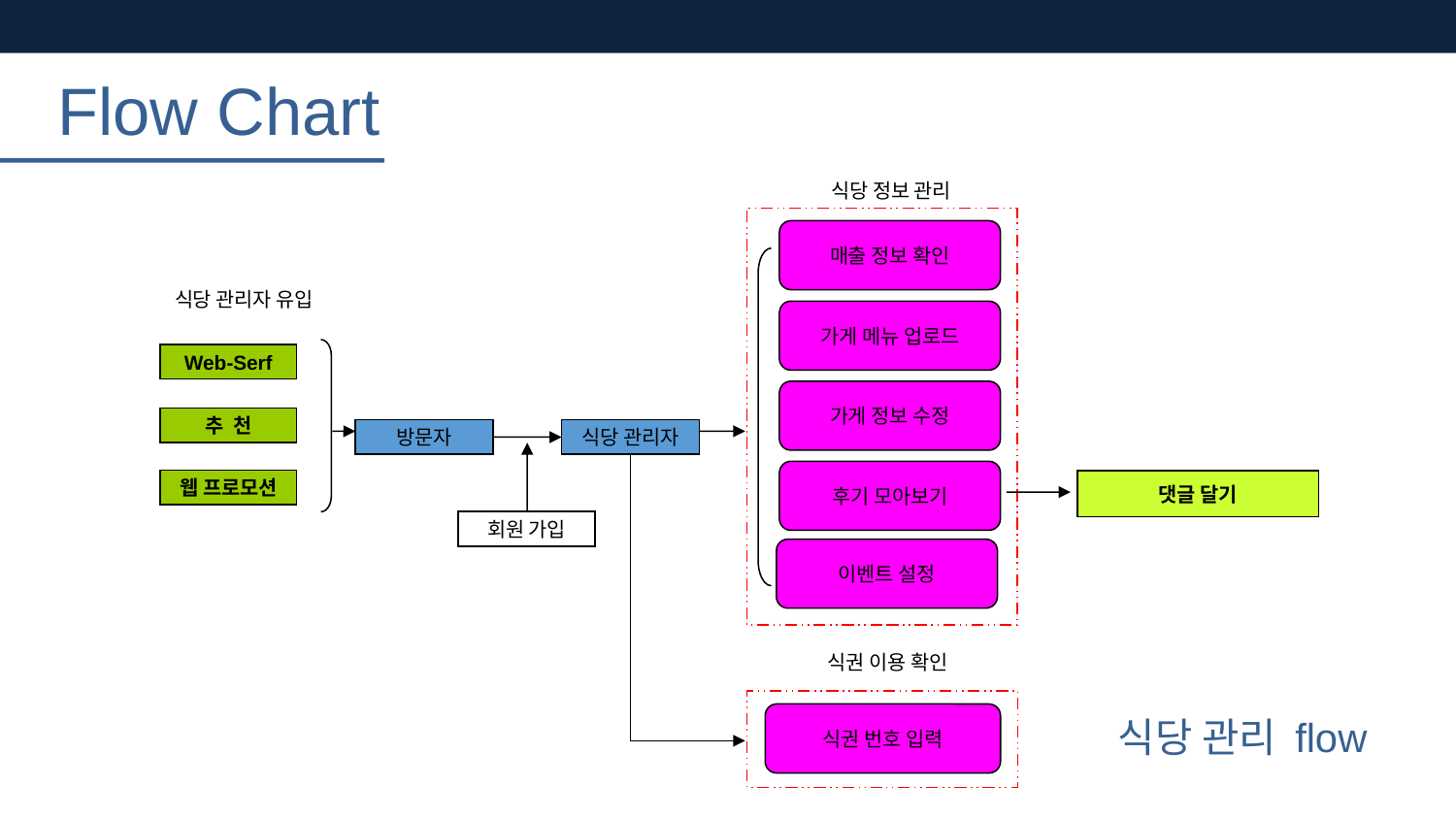

Flow Chart
식당 정보 관리

매출 정보 확인

식당 관리자 유입
가게 메뉴 업로드

Web-Serf
가게 정보 수정
추  천
방문자
식당 관리자
후기 모아보기
웹 프로모션
댓글 달기
회원 가입
이벤트 설정

식권 이용 확인

식권 번호 입력
식당 관리 flow